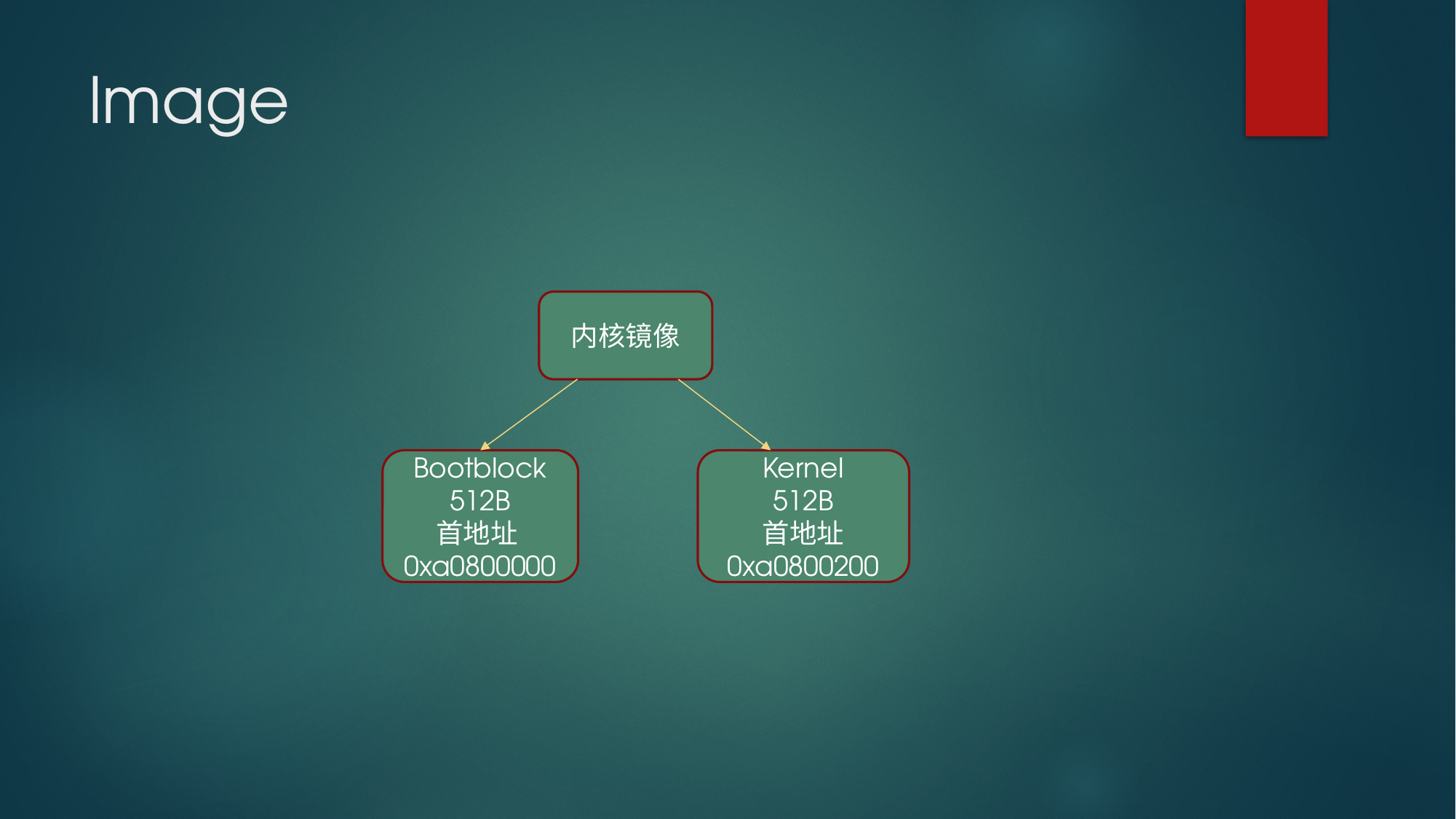

# Image
内核镜像
Kernel
512B
首地址
0xa0800200
Bootblock
512B
首地址0xa0800000